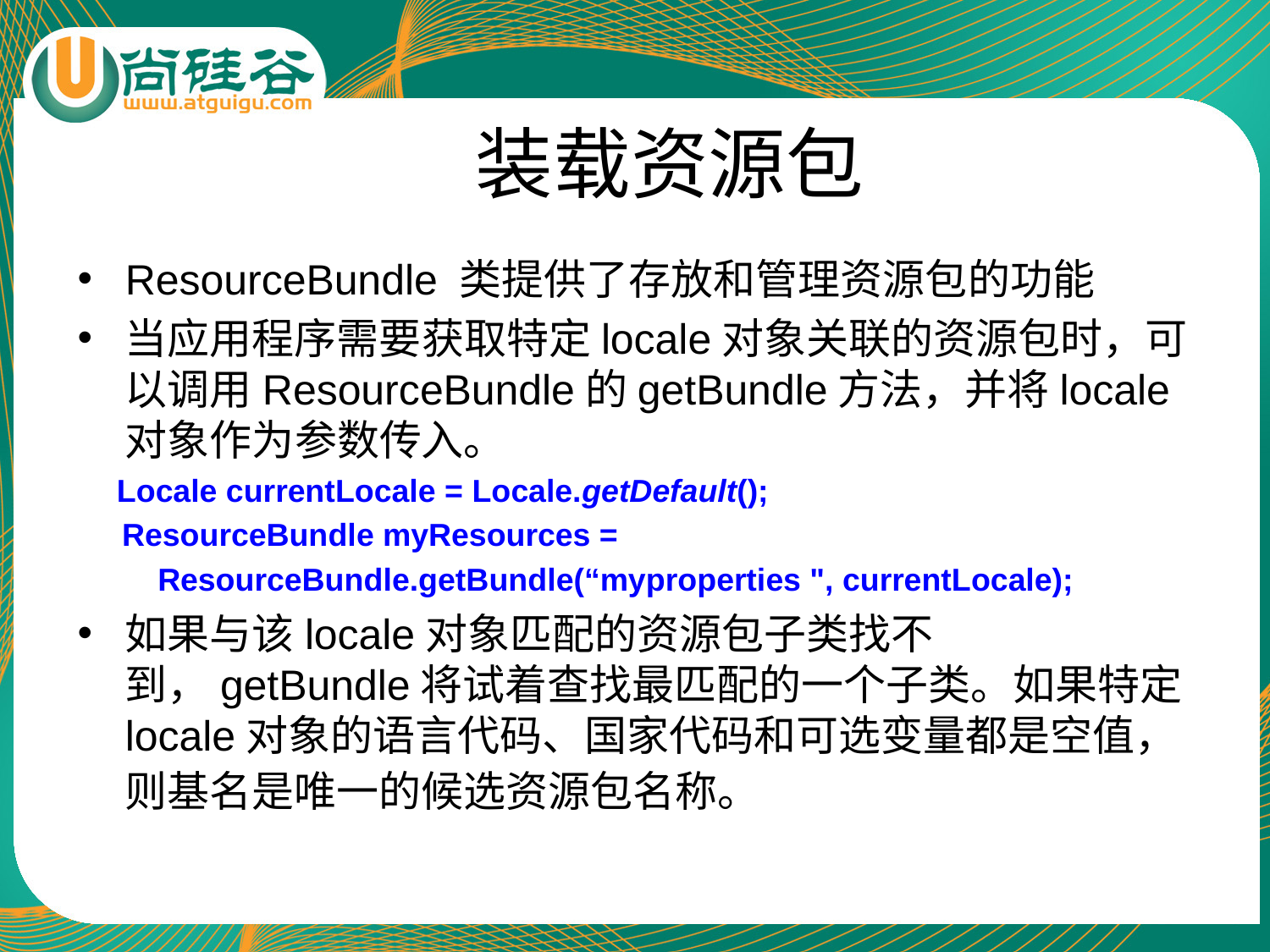

# 装载资源包
ResourceBundle 类提供了存放和管理资源包的功能
当应用程序需要获取特定locale对象关联的资源包时，可以调用ResourceBundle的getBundle方法，并将locale对象作为参数传入。
     Locale currentLocale = Locale.getDefault();
     ResourceBundle myResources =
         ResourceBundle.getBundle(“myproperties ", currentLocale);
如果与该locale对象匹配的资源包子类找不到，getBundle将试着查找最匹配的一个子类。如果特定locale对象的语言代码、国家代码和可选变量都是空值，则基名是唯一的候选资源包名称。